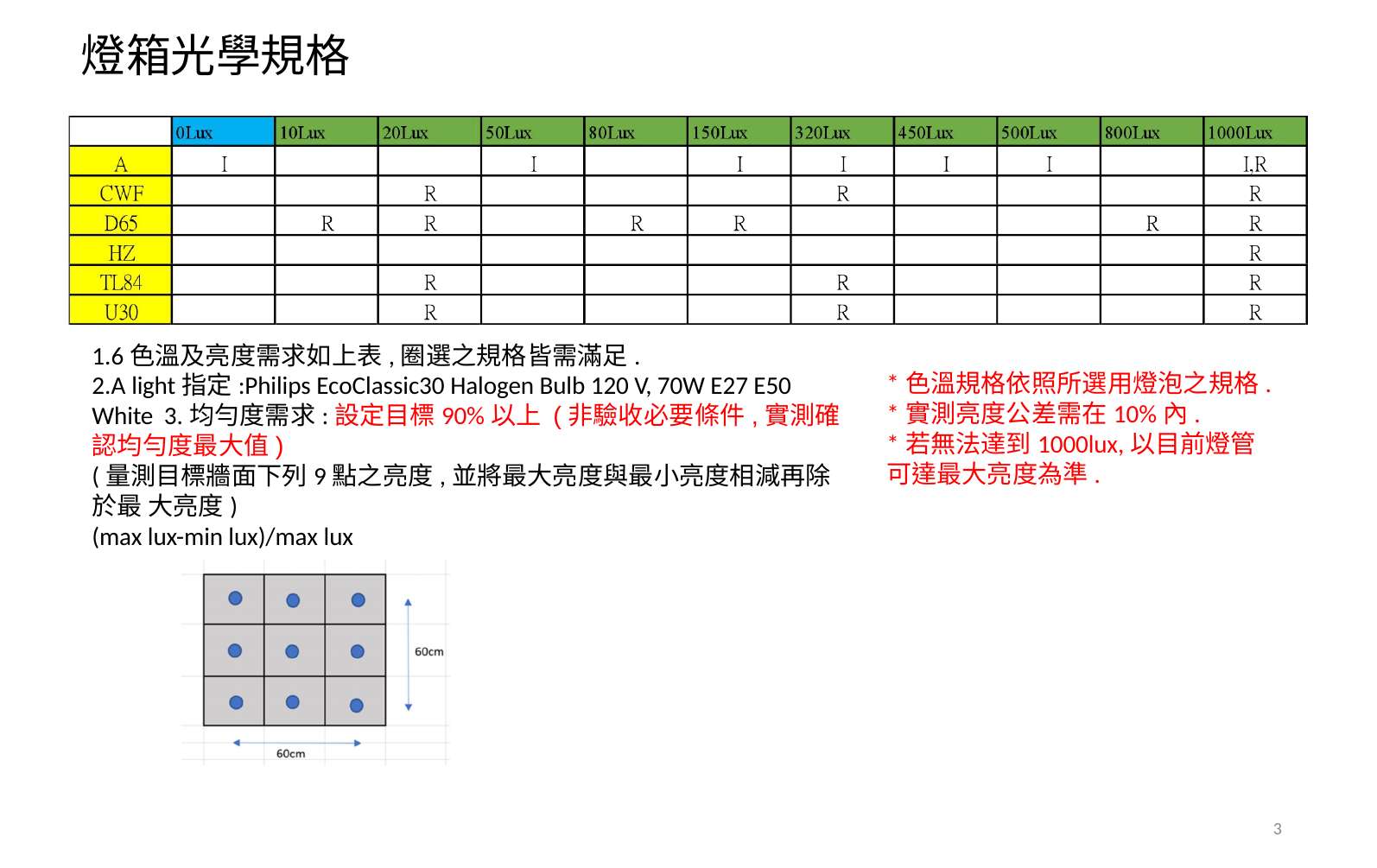

# 燈箱光學規格

1.6色溫及亮度需求如上表,圈選之規格皆需滿足.
2.A light指定:Philips EcoClassic30 Halogen Bulb 120 V, 70W E27 E50 White  3.均勻度需求:設定目標90%以上 (非驗收必要條件,實測確認均勻度最大值)
(量測目標牆面下列9點之亮度,並將最大亮度與最小亮度相減再除於最 大亮度)
(max lux-min lux)/max lux
*色溫規格依照所選用燈泡之規格.
*實測亮度公差需在10%內.
*若無法達到1000lux,以目前燈管可達最大亮度為準.

3